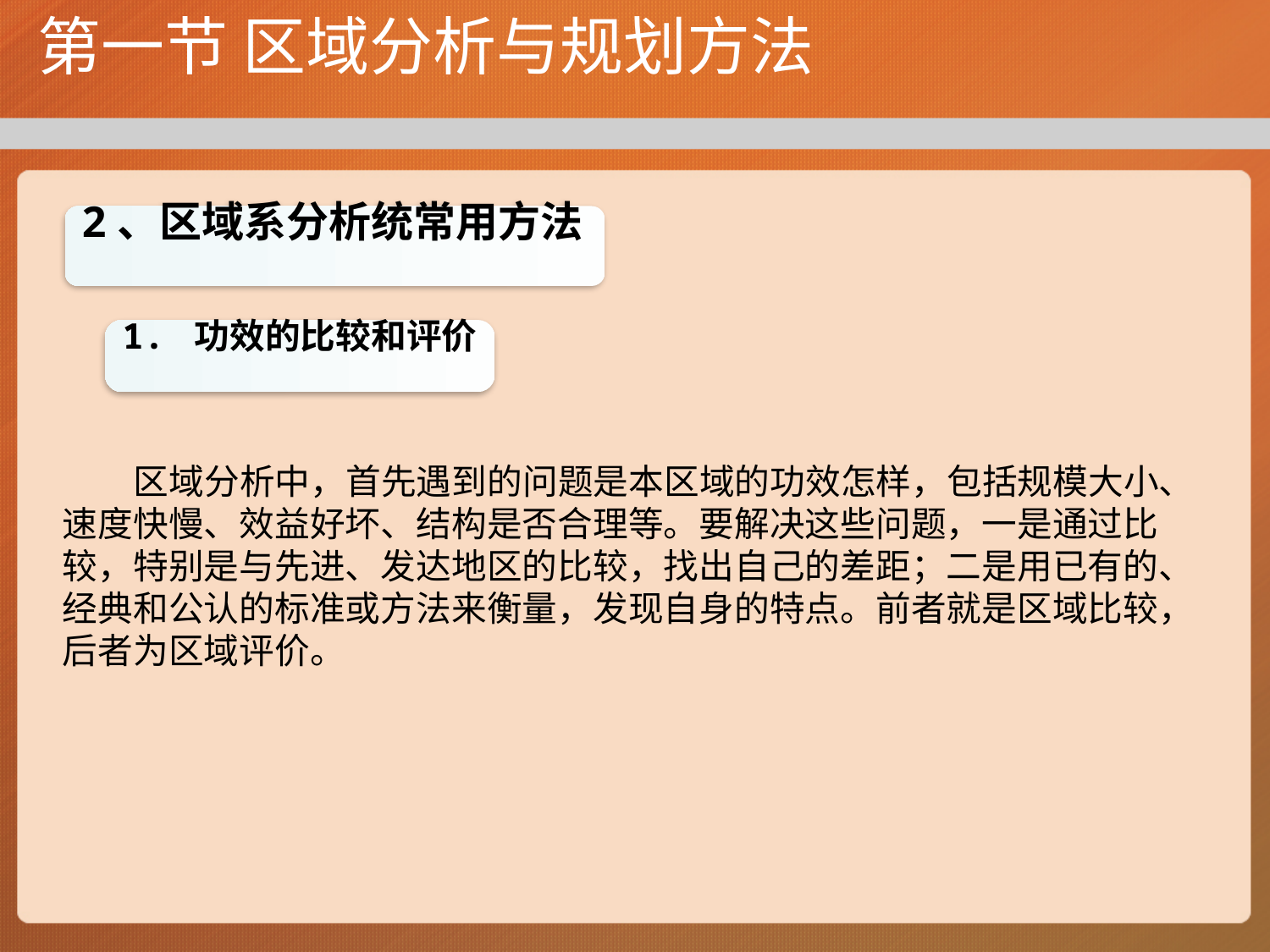

# 第一节 区域分析与规划方法

        区域分析中，首先遇到的问题是本区域的功效怎样，包括规模大小、速度快慢、效益好坏、结构是否合理等。要解决这些问题，一是通过比较，特别是与先进、发达地区的比较，找出自己的差距；二是用已有的、经典和公认的标准或方法来衡量，发现自身的特点。前者就是区域比较，后者为区域评价。

2、区域系分析统常用方法

1. 功效的比较和评价